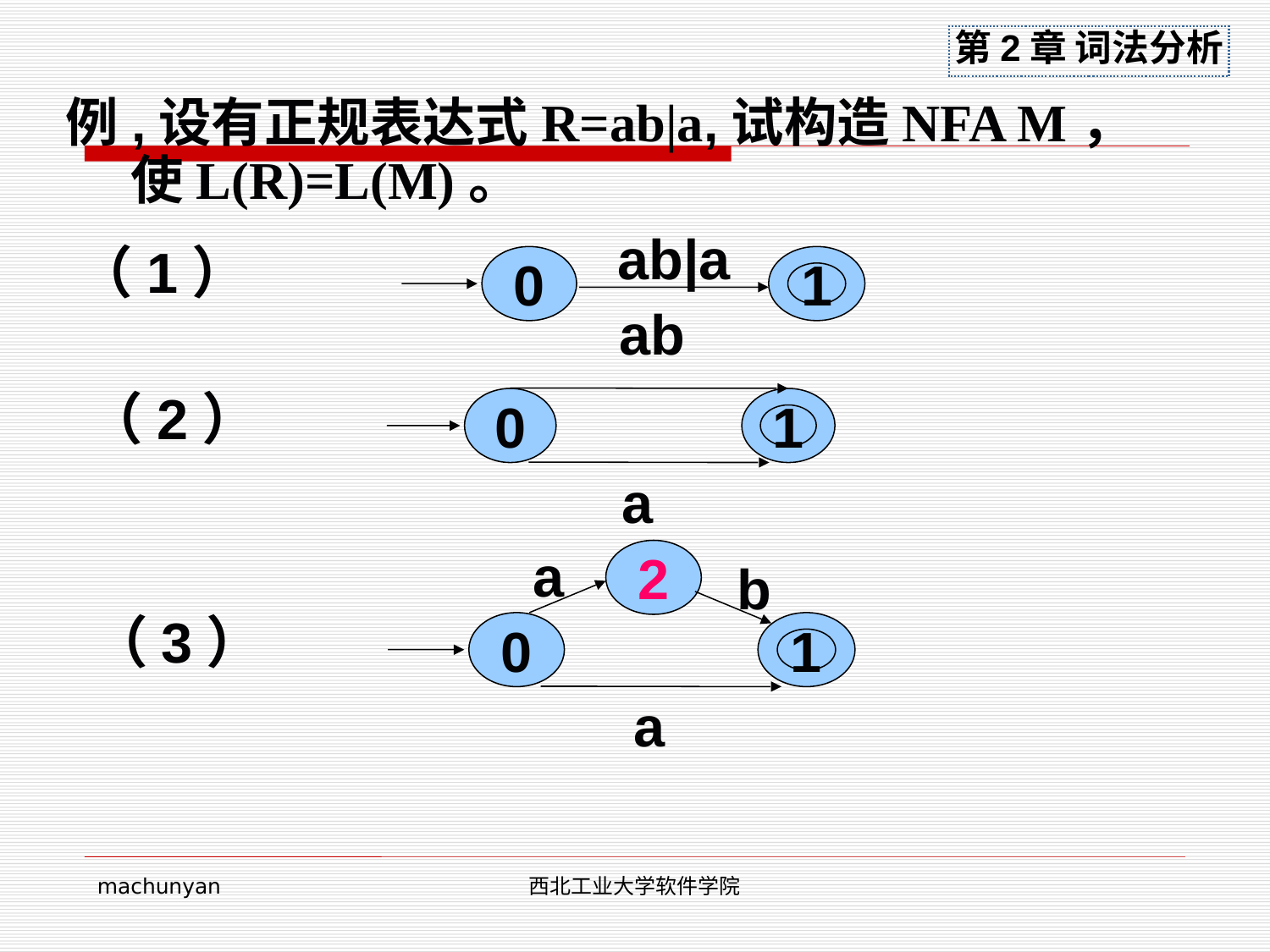

例,设有正规表达式R=ab|a,试构造NFA M，使L(R)=L(M)。
（1）
ab|a
0

1

ab
0

1

a
（2）
2
a
b

0

1

a
（3）
machunyan

西北工业大学软件学院
81